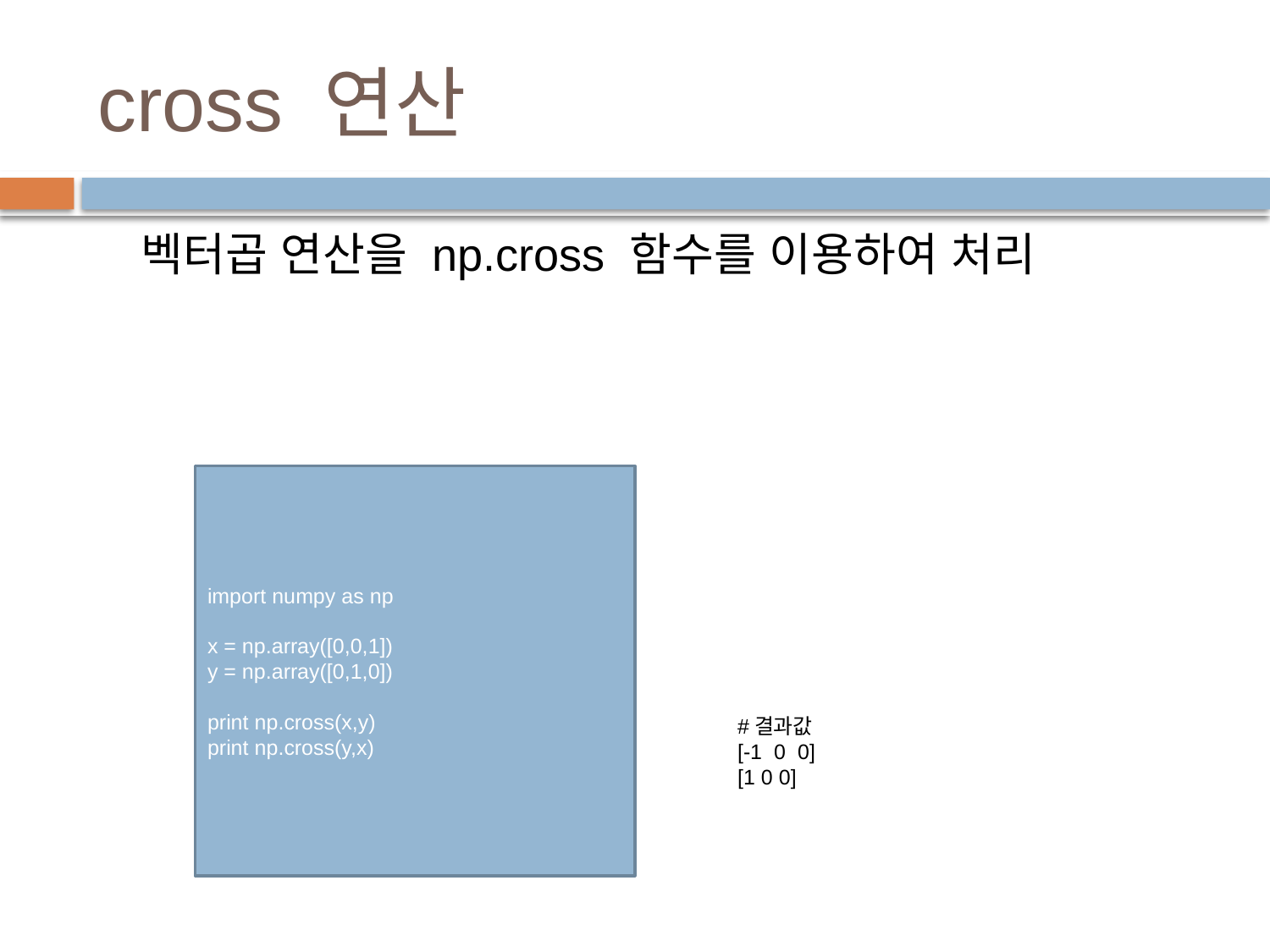

# cross 연산
벡터곱 연산을 np.cross 함수를 이용하여 처리
import numpy as np

x = np.array([0,0,1])
y = np.array([0,1,0])

print np.cross(x,y)
print np.cross(y,x)
#결과값
[-1  0  0]
[1 0 0]